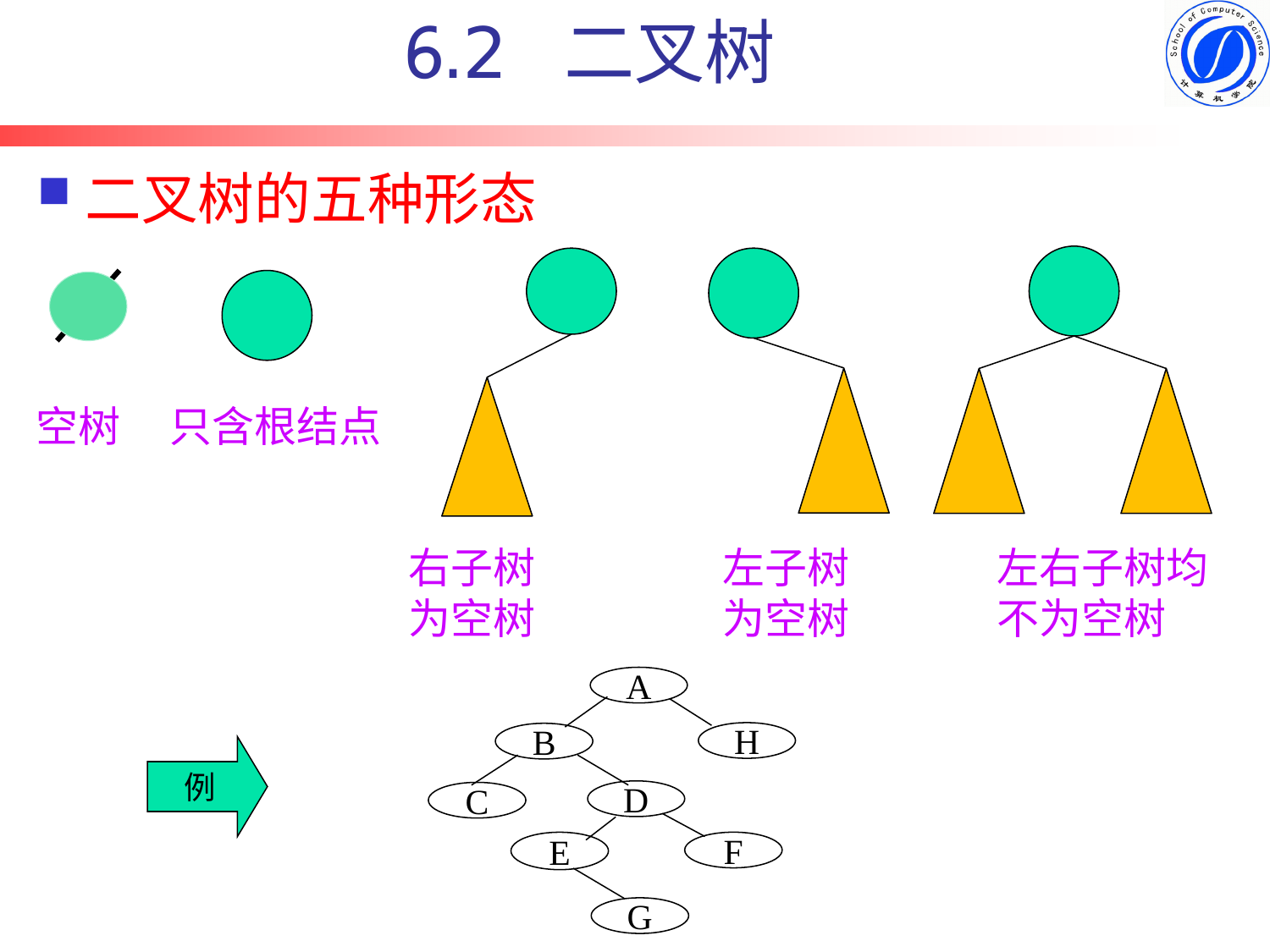

6.2  二叉树
# 二叉树的五种形态

左右子树均不为空树

右子树
为空树

左子树
为空树

空树

只含根结点
A

H
B

D
C

E
F

G
例